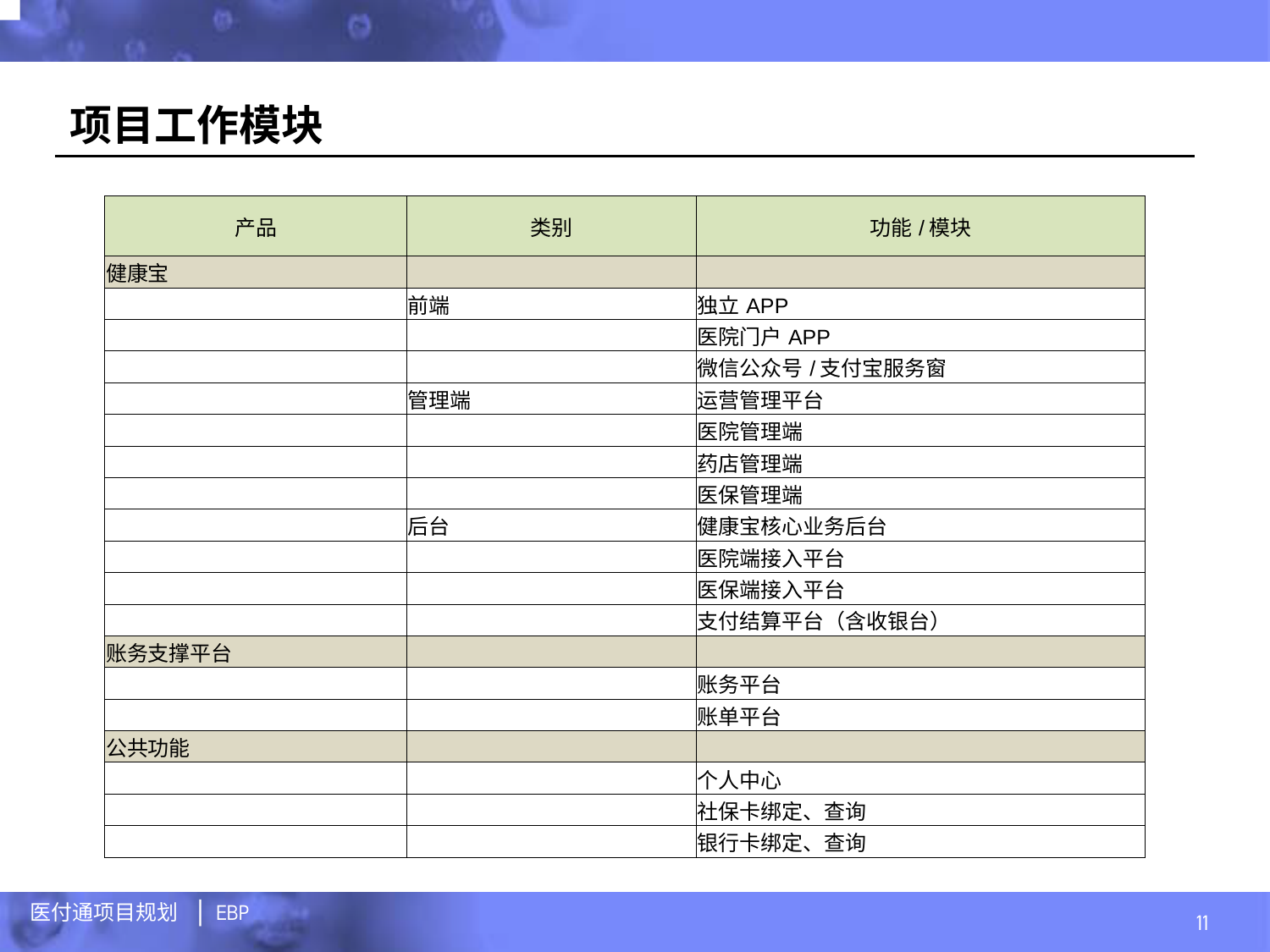

项目工作模块
| 产品 | 类别 | 功能/模块 |
| --- | --- | --- |
| 健康宝 |  |  |
|  | 前端 | 独立APP |
|  |  | 医院门户APP |
|  |  | 微信公众号/支付宝服务窗 |
|  | 管理端 | 运营管理平台 |
|  |  | 医院管理端 |
|  |  | 药店管理端 |
|  |  | 医保管理端 |
|  | 后台 | 健康宝核心业务后台 |
|  |  | 医院端接入平台 |
|  |  | 医保端接入平台 |
|  |  | 支付结算平台（含收银台） |
| 账务支撑平台 |  |  |
|  |  | 账务平台 |
|  |  | 账单平台 |
| 公共功能 |  |  |
|  |  | 个人中心 |
|  |  | 社保卡绑定、查询 |
|  |  | 银行卡绑定、查询 |
11